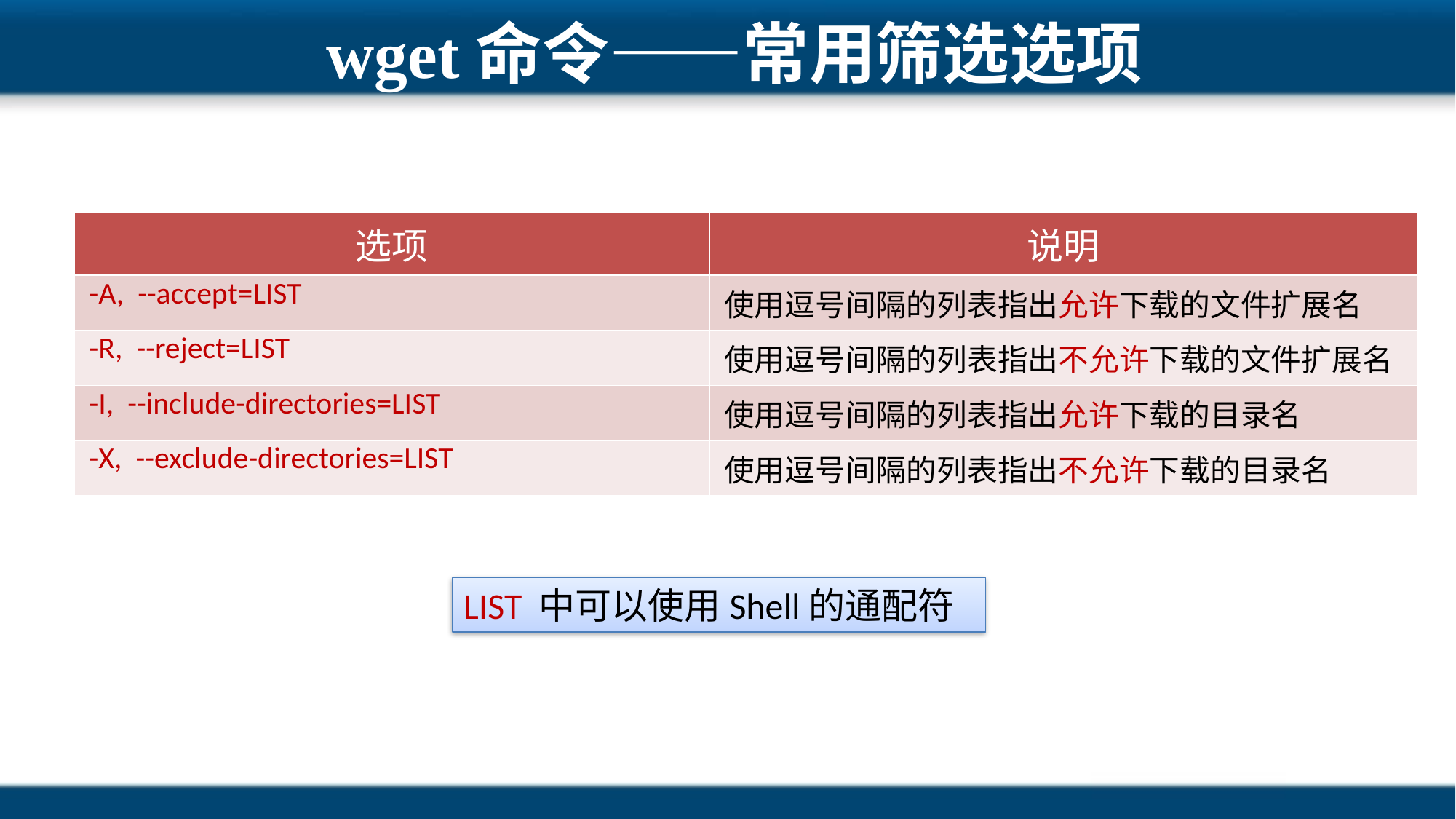

# wget命令——常用筛选选项
| 选项 | 说明 |
| --- | --- |
| -A, --accept=LIST | 使用逗号间隔的列表指出允许下载的文件扩展名 |
| -R, --reject=LIST | 使用逗号间隔的列表指出不允许下载的文件扩展名 |
| -I, --include-directories=LIST | 使用逗号间隔的列表指出允许下载的目录名 |
| -X, --exclude-directories=LIST | 使用逗号间隔的列表指出不允许下载的目录名 |
LIST 中可以使用Shell的通配符